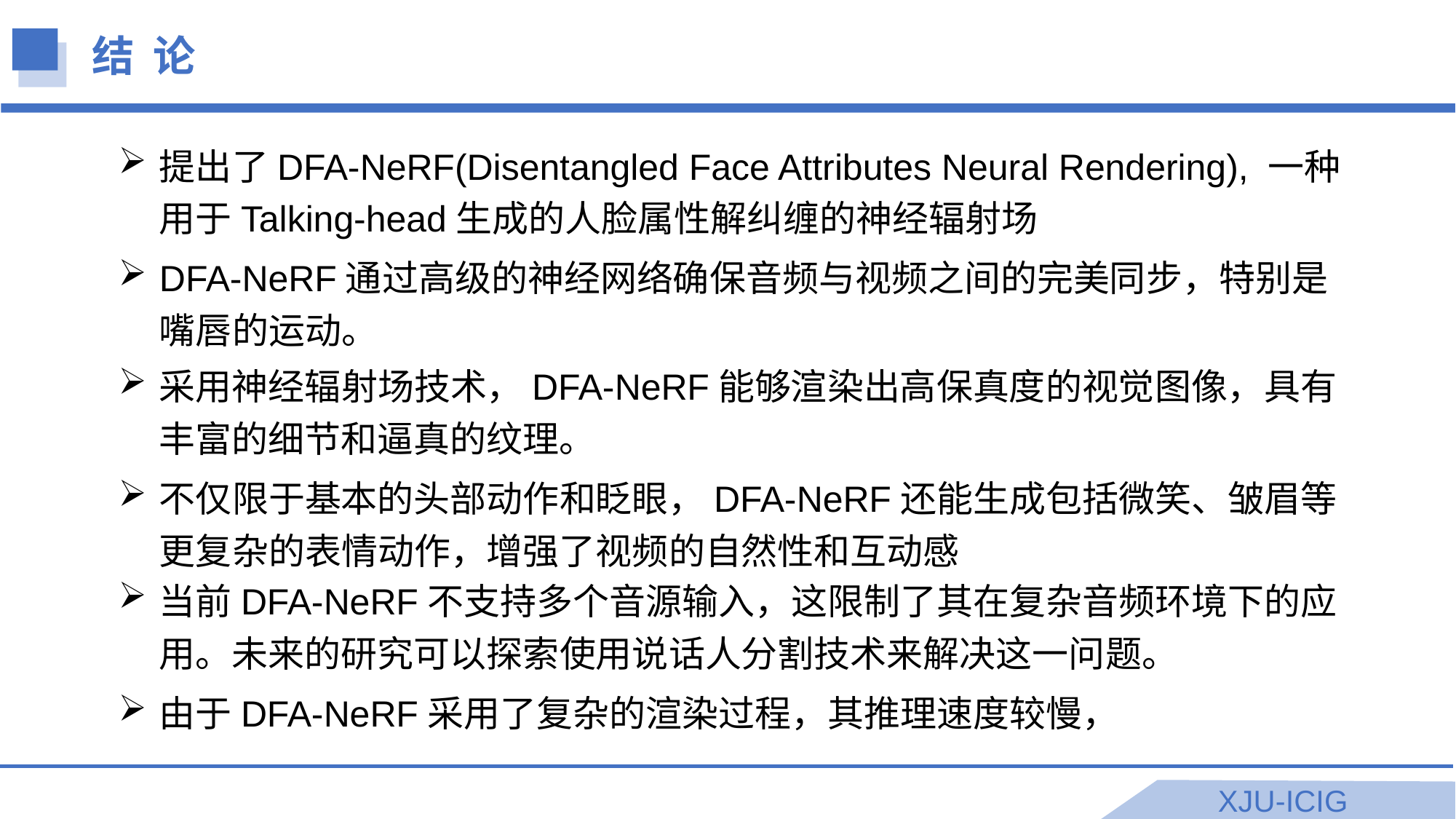

结  论

提出了DFA-NeRF(Disentangled Face Attributes Neural Rendering), 一种用于Talking-head生成的人脸属性解纠缠的神经辐射场
DFA-NeRF通过高级的神经网络确保音频与视频之间的完美同步，特别是嘴唇的运动。
采用神经辐射场技术，DFA-NeRF能够渲染出高保真度的视觉图像，具有丰富的细节和逼真的纹理。
不仅限于基本的头部动作和眨眼，DFA-NeRF还能生成包括微笑、皱眉等更复杂的表情动作，增强了视频的自然性和互动感
当前DFA-NeRF不支持多个音源输入，这限制了其在复杂音频环境下的应用。未来的研究可以探索使用说话人分割技术来解决这一问题。
由于DFA-NeRF采用了复杂的渲染过程，其推理速度较慢，
XJU-ICIG